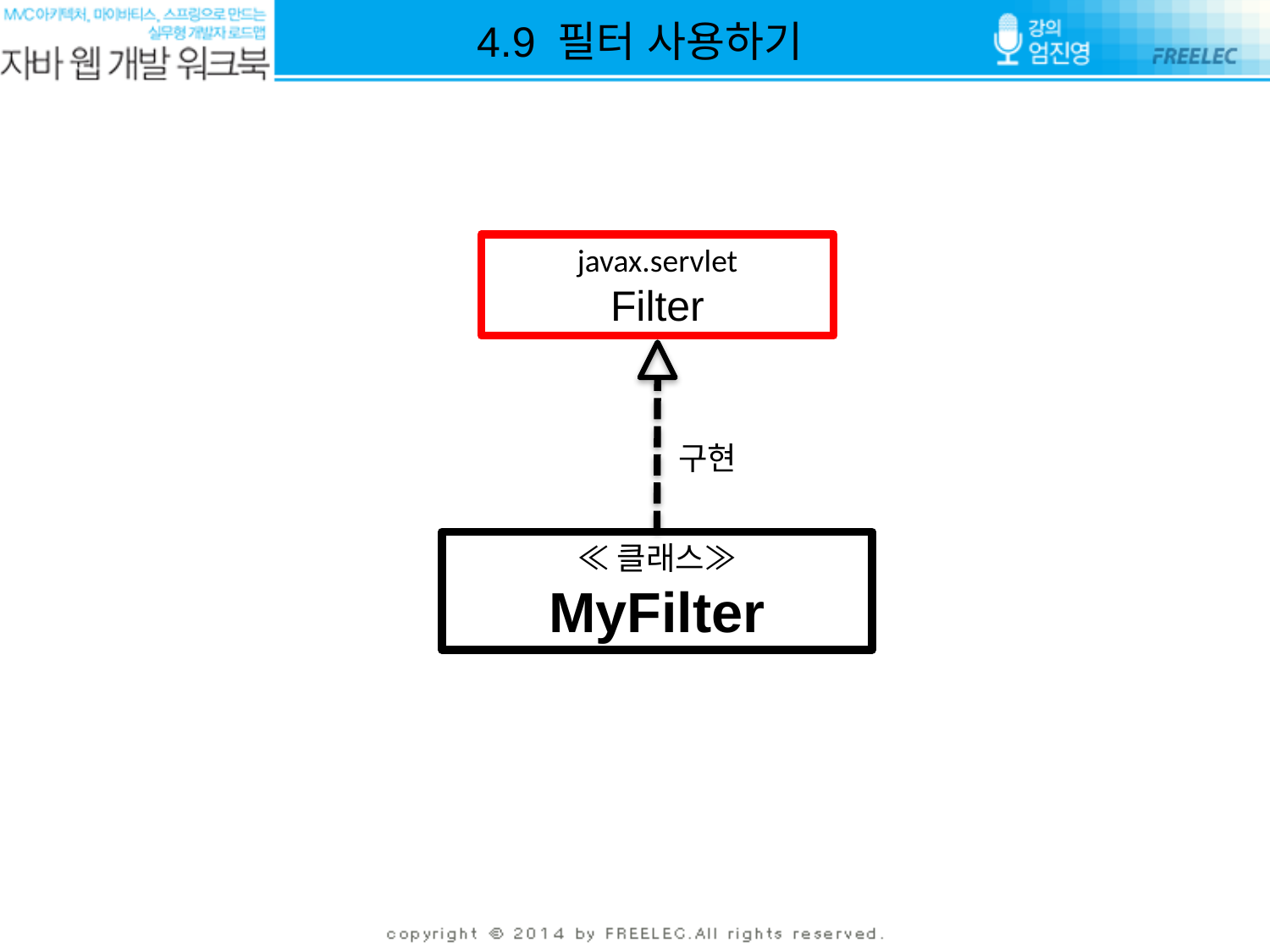

4.9 필터 사용하기
javax.servlet
Filter

구현
≪클래스≫
MyFilter